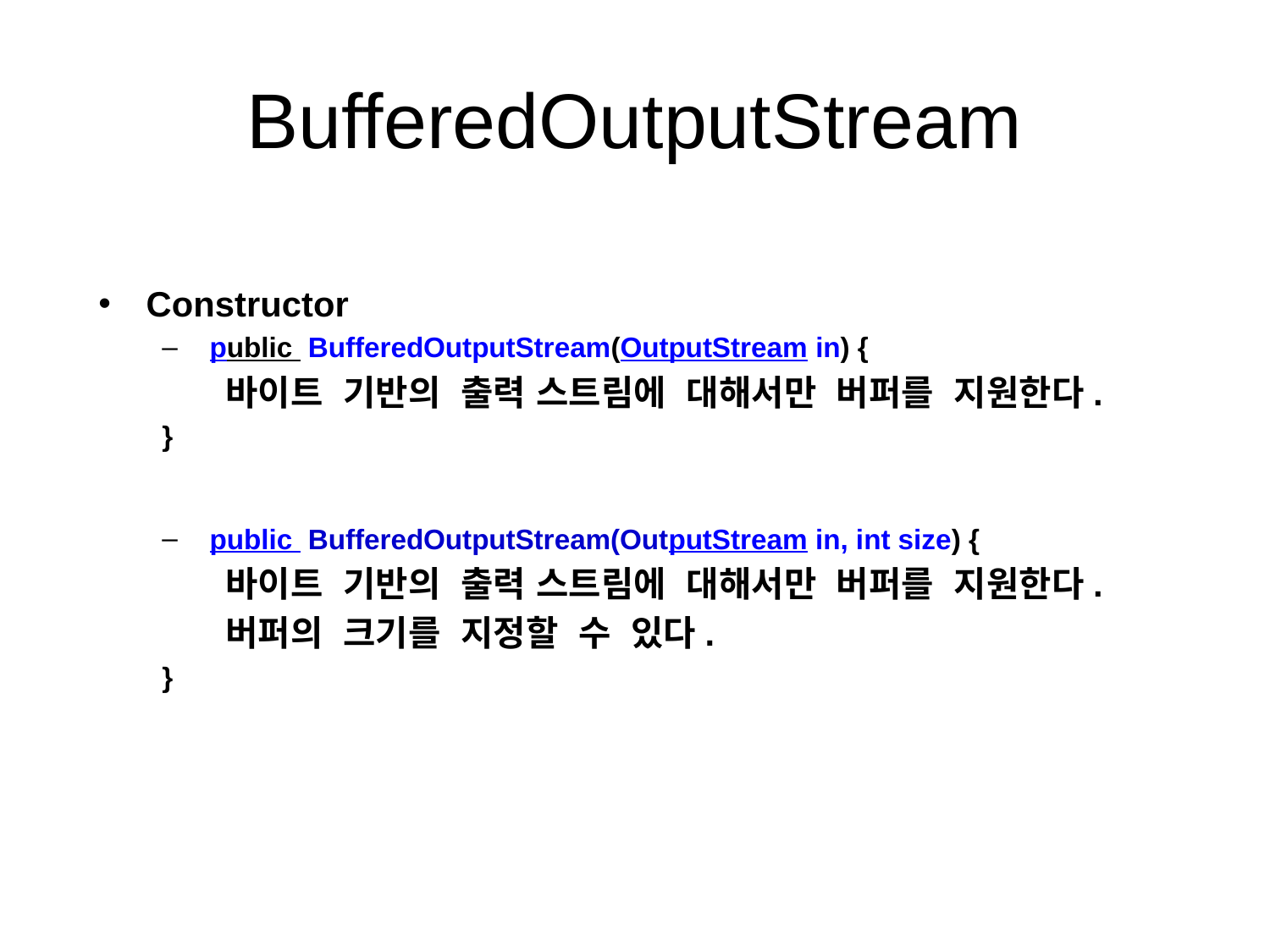

# BufferedOutputStream

Constructor
public  BufferedOutputStream(OutputStream in) {
바이트  기반의  출력 스트림에  대해서만  버퍼를  지원한다.
}

public  BufferedOutputStream(OutputStream in, int size) {
바이트  기반의  출력 스트림에  대해서만  버퍼를  지원한다.
버퍼의  크기를  지정할  수  있다.
}